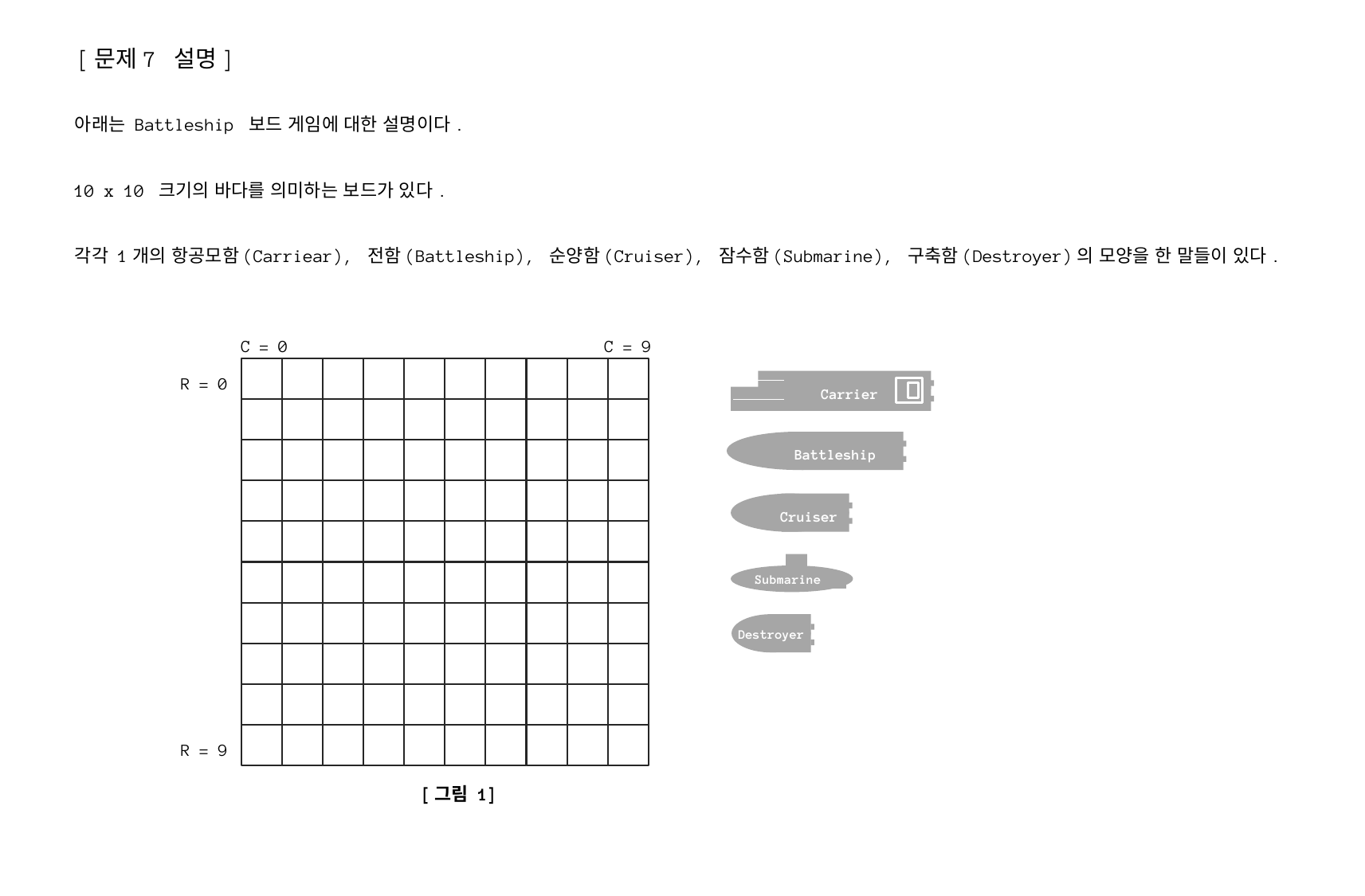

[문제7 설명]
아래는 Battleship 보드 게임에 대한 설명이다.

10 x 10 크기의 바다를 의미하는 보드가 있다.

각각 1개의 항공모함(Carriear), 전함(Battleship), 순양함(Cruiser), 잠수함(Submarine), 구축함(Destroyer)의 모양을 한 말들이 있다.
C = 0
C = 9

R = 0

Carrier

Battleship

Cruiser

Submarine

Destroyer

R = 9
[그림 1]